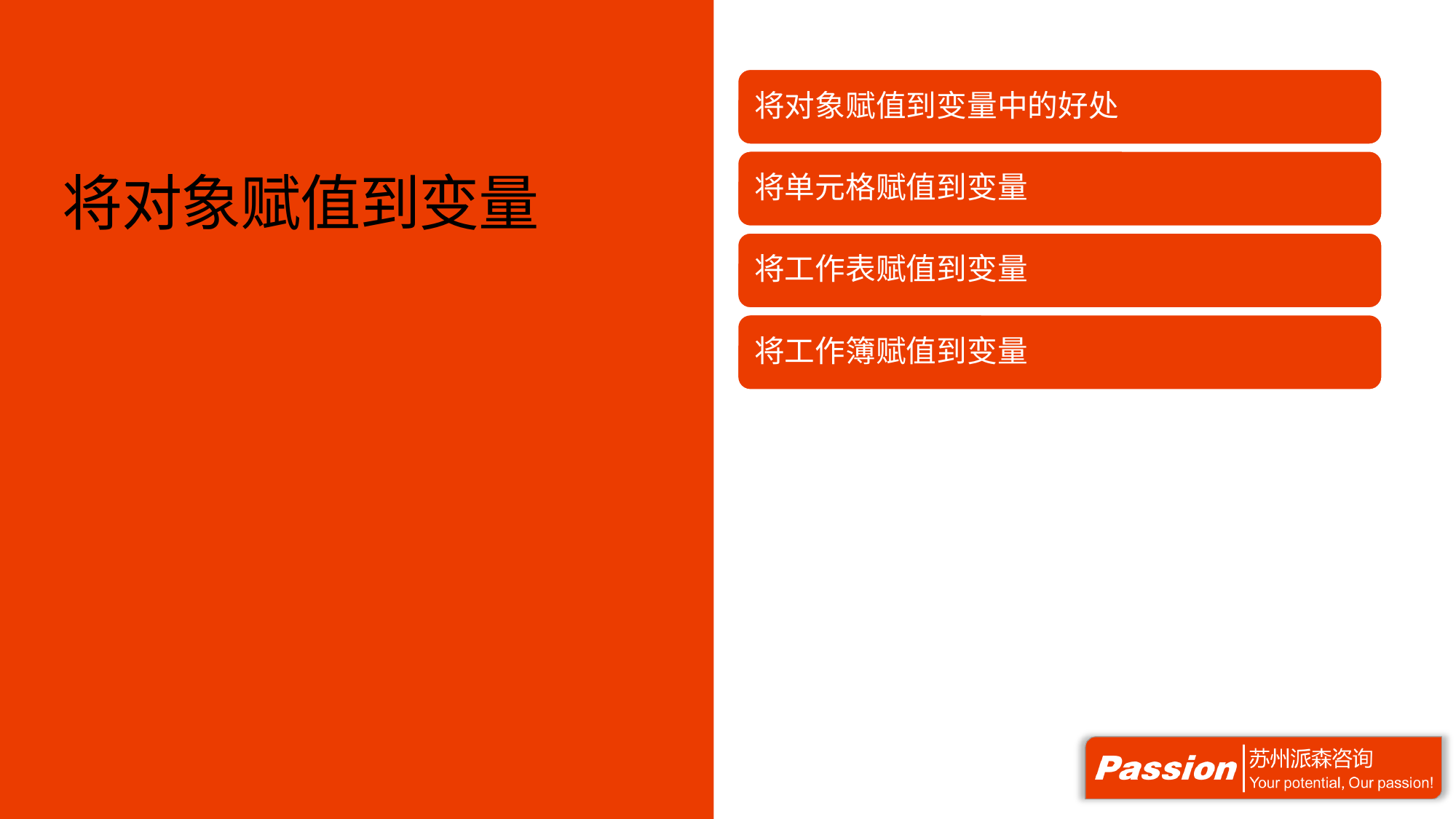

将对象赋值到变量中的好处
将单元格赋值到变量
将工作表赋值到变量
将工作簿赋值到变量
将对象赋值到变量